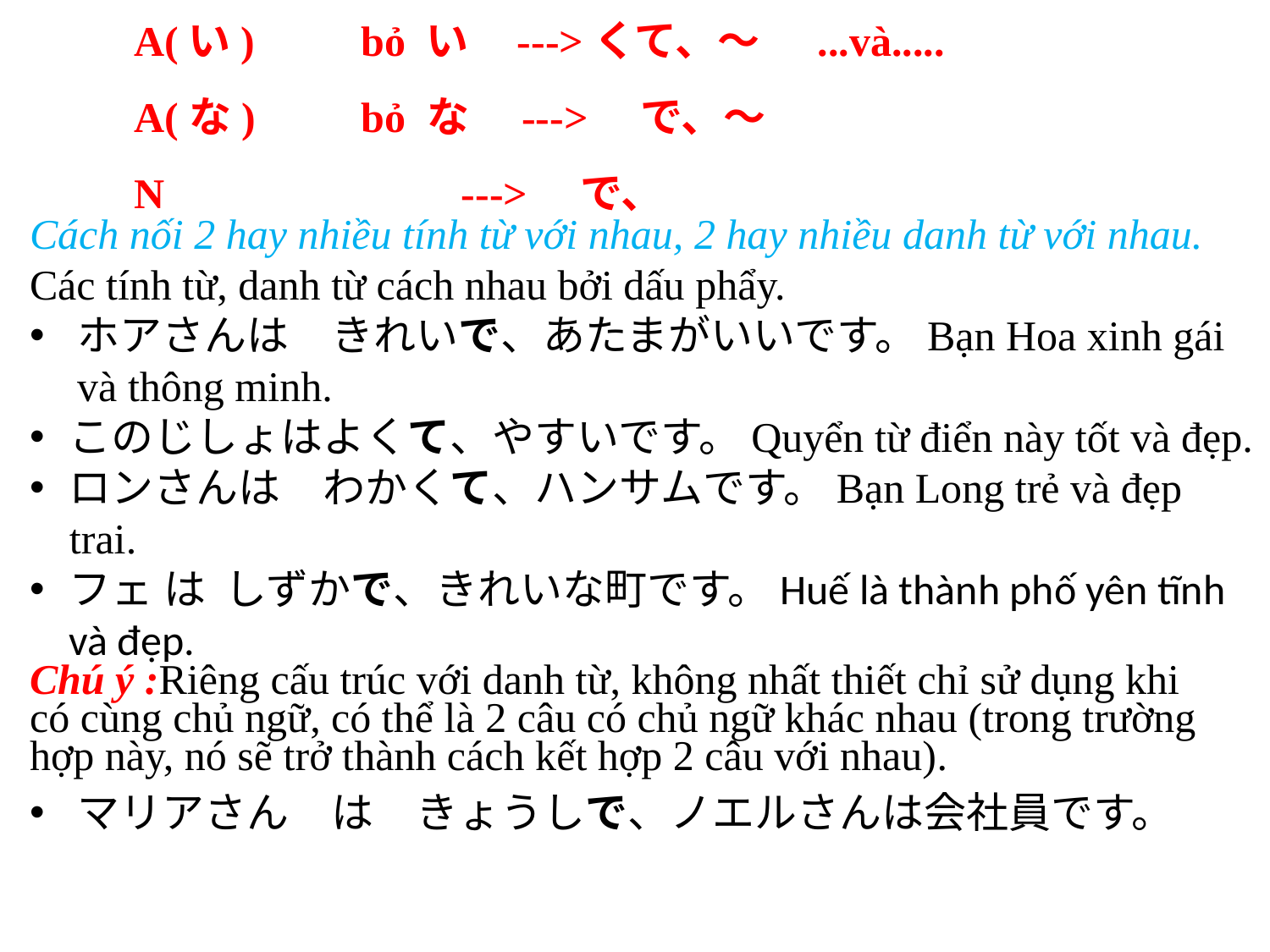

A(い)          bỏ い    --->くて、～     ...và.....
     A(な)          bỏ な　--->　で、～
     N                            --->　で、
Cách nối 2 hay nhiều tính từ với nhau, 2 hay nhiều danh từ với nhau.
Các tính từ, danh từ cách nhau bởi dấu phẩy.
ホアさんは　きれいで、あたまがいいです。Bạn Hoa xinh gái và thông minh.
このじしょはよくて、やすいです。Quyển từ điển này tốt và đẹp.
ロンさんは　わかくて、ハンサムです。Bạn Long trẻ và đẹp trai.
フェ は  しずかで、きれいな町です。Huế là thành phố yên tĩnh và đẹp.
Chú ý :Riêng cấu trúc với danh từ, không nhất thiết chỉ sử dụng khi có cùng chủ ngữ, có thể là 2 câu có chủ ngữ khác nhau (trong trường hợp này, nó sẽ trở thành cách kết hợp 2 câu với nhau).
マリアさん　は　きょうしで、ノエルさんは会社員です。